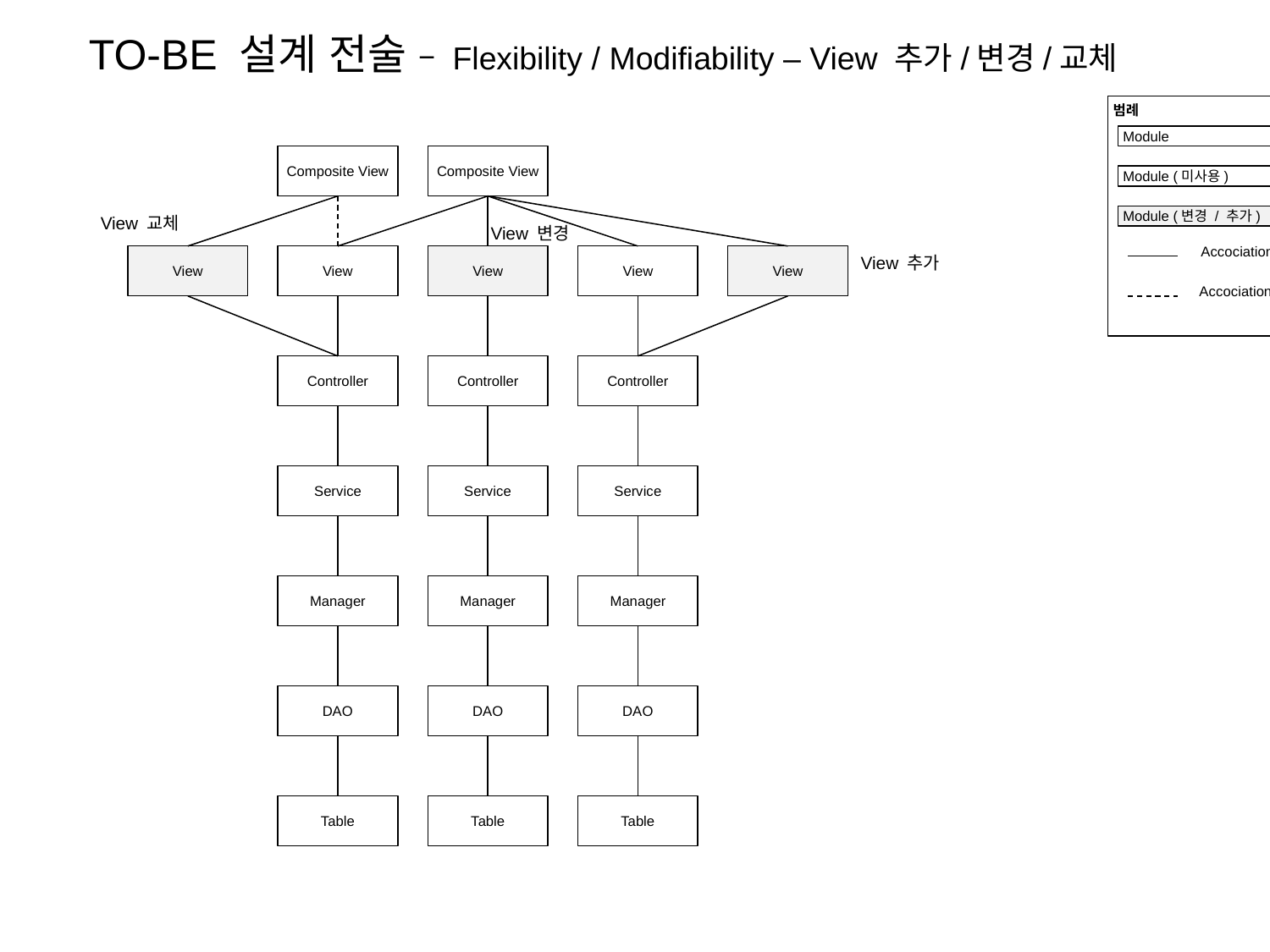

TO-BE 설계 전술 – Flexibility / Modifiability – View 추가/변경/교체
범례
Module
Module (미사용)
Module (변경 / 추가)
Accociation
Accociation (미사용)
Composite View
Composite View
View 교체
View 변경
View
View
View
View
View
View 추가
Controller
Controller
Controller
Service
Service
Service
Manager
Manager
Manager
DAO
DAO
DAO
Table
Table
Table